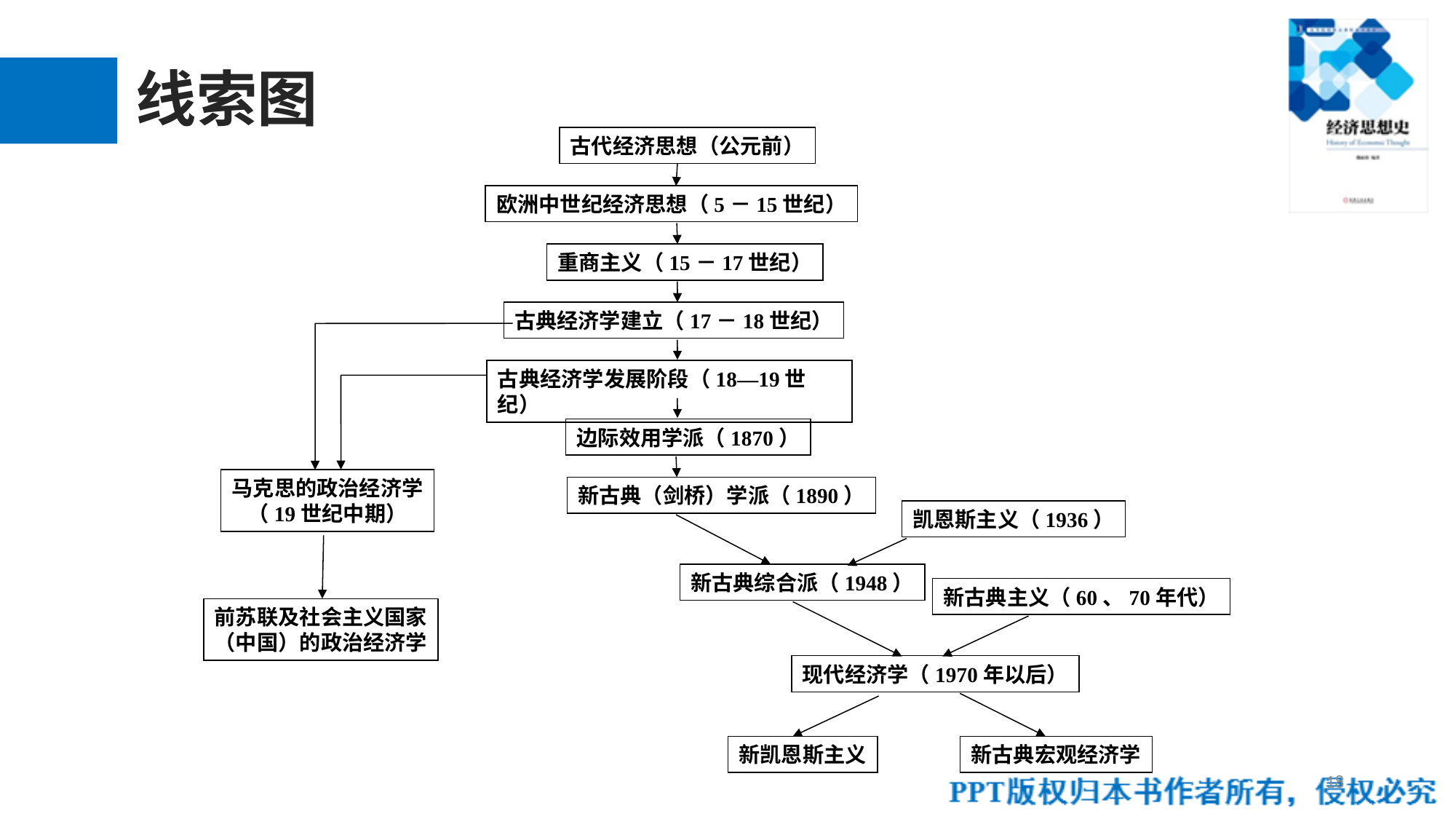

# 线索图

古代经济思想（公元前）

欧洲中世纪经济思想（5－15世纪）

重商主义（15－17世纪）

古典经济学建立（17－18世纪）

古典经济学发展阶段（18—19世纪）

边际效用学派（1870）

马克思的政治经济学
（19世纪中期）
新古典（剑桥）学派（1890）
凯恩斯主义（1936）

新古典综合派（1948）
新古典主义（60、70年代）
前苏联及社会主义国家
（中国）的政治经济学

现代经济学（1970年以后）

新凯恩斯主义
新古典宏观经济学
18